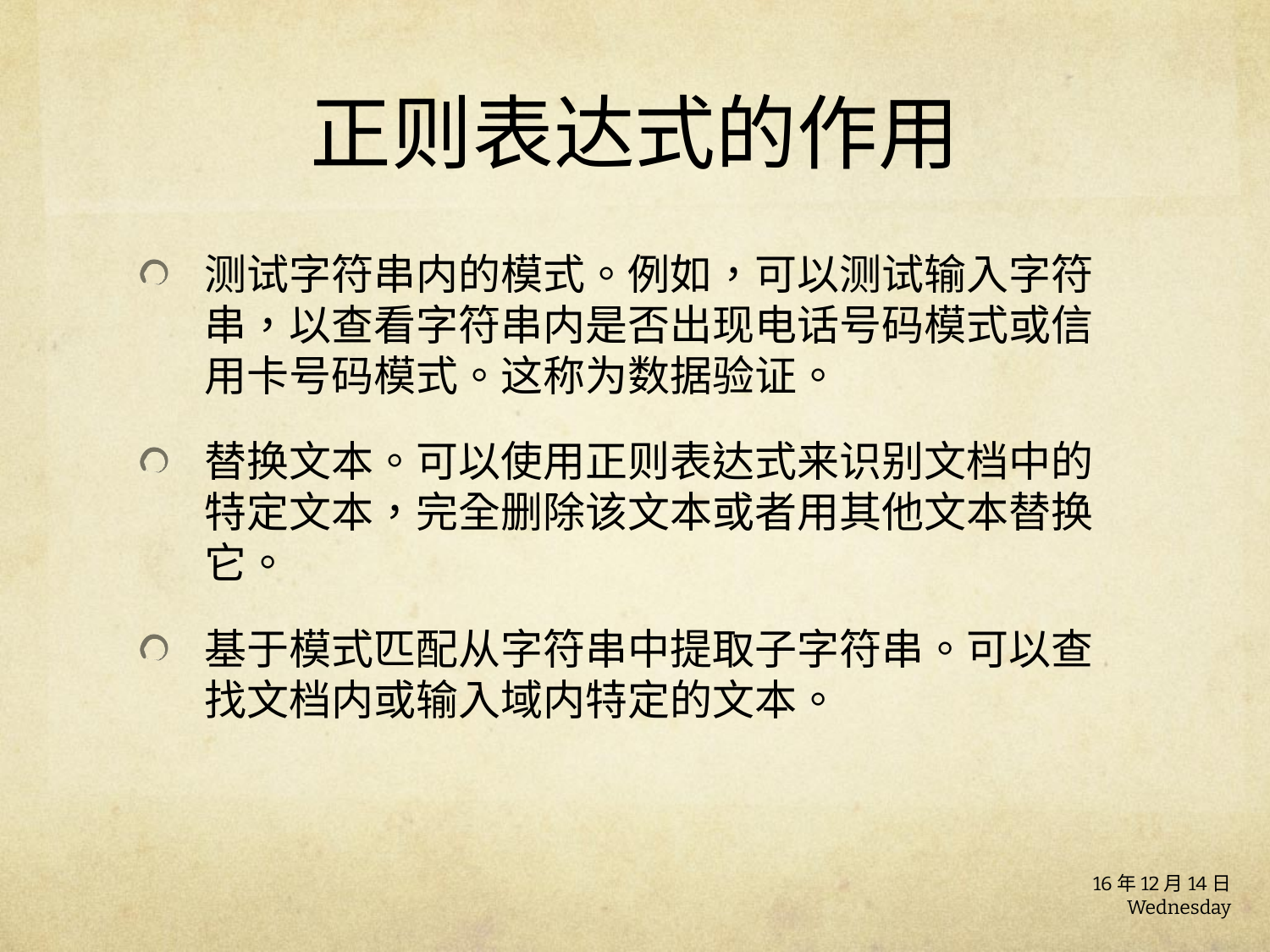

# 正则表达式的作用
测试字符串内的模式。例如，可以测试输入字符串，以查看字符串内是否出现电话号码模式或信用卡号码模式。这称为数据验证。
替换文本。可以使用正则表达式来识别文档中的特定文本，完全删除该文本或者用其他文本替换它。
基于模式匹配从字符串中提取子字符串。可以查找文档内或输入域内特定的文本。
16年12月14日 Wednesday